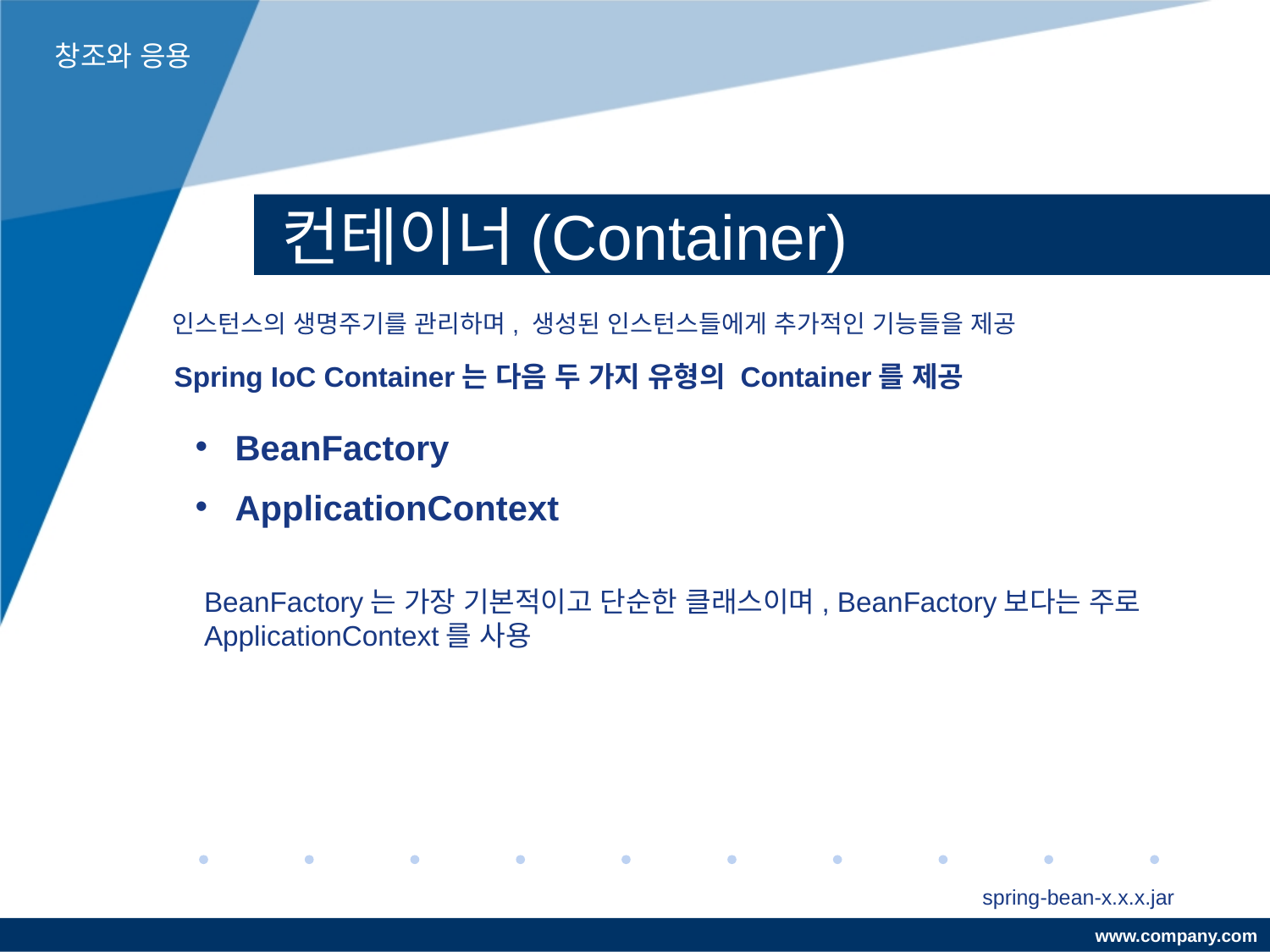

창조와 응용

# 컨테이너(Container)
인스턴스의 생명주기를 관리하며, 생성된 인스턴스들에게 추가적인 기능들을 제공
Spring IoC Container는 다음 두 가지 유형의 Container를 제공
BeanFactory
ApplicationContext

BeanFactory는 가장 기본적이고 단순한 클래스이며, BeanFactory보다는 주로 ApplicationContext를 사용
spring-bean-x.x.x.jar